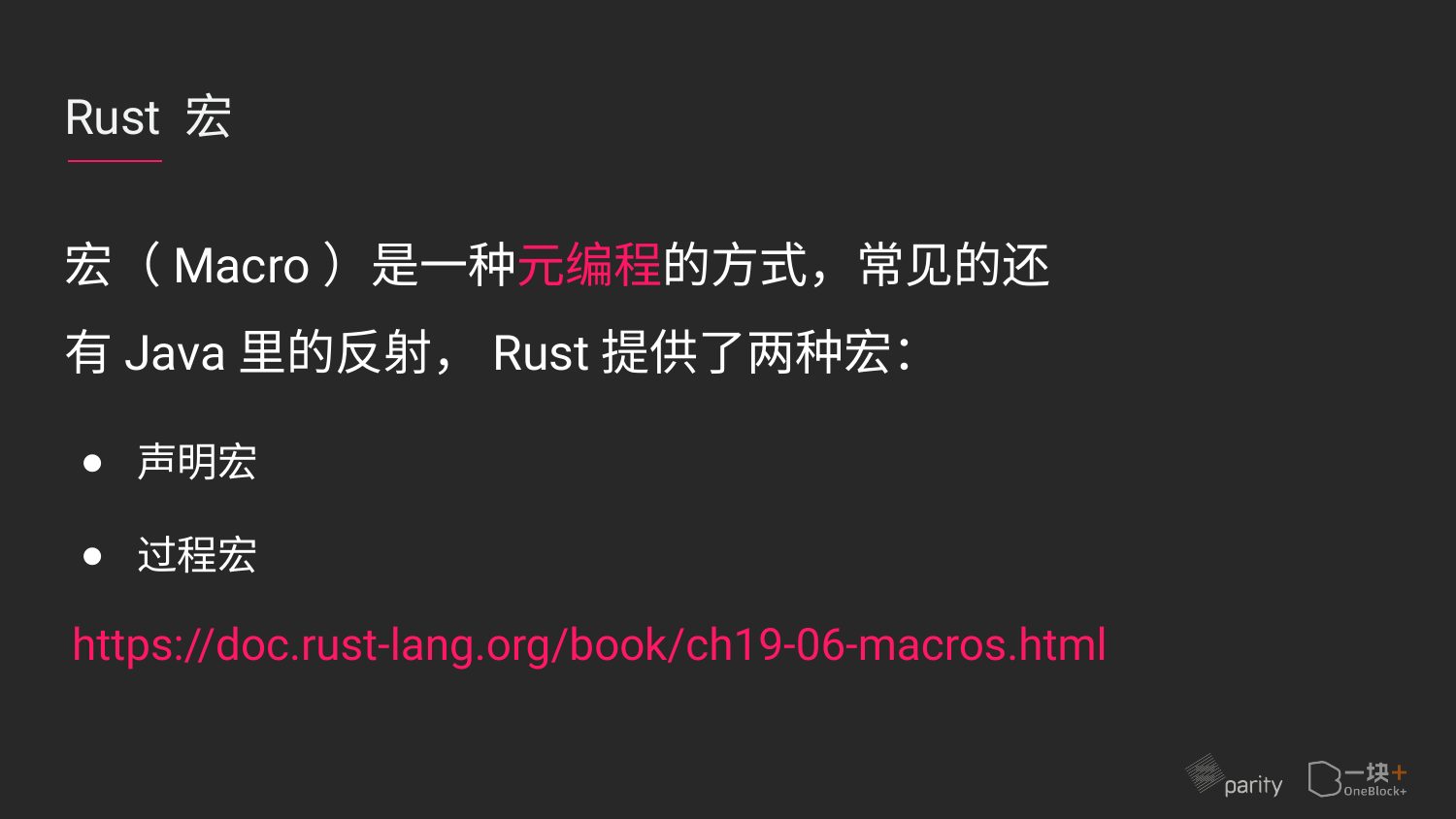

# Rust 宏
宏（Macro）是一种元编程的方式，常见的还有Java里的反射，Rust提供了两种宏：
声明宏
过程宏

https://doc.rust-lang.org/book/ch19-06-macros.html